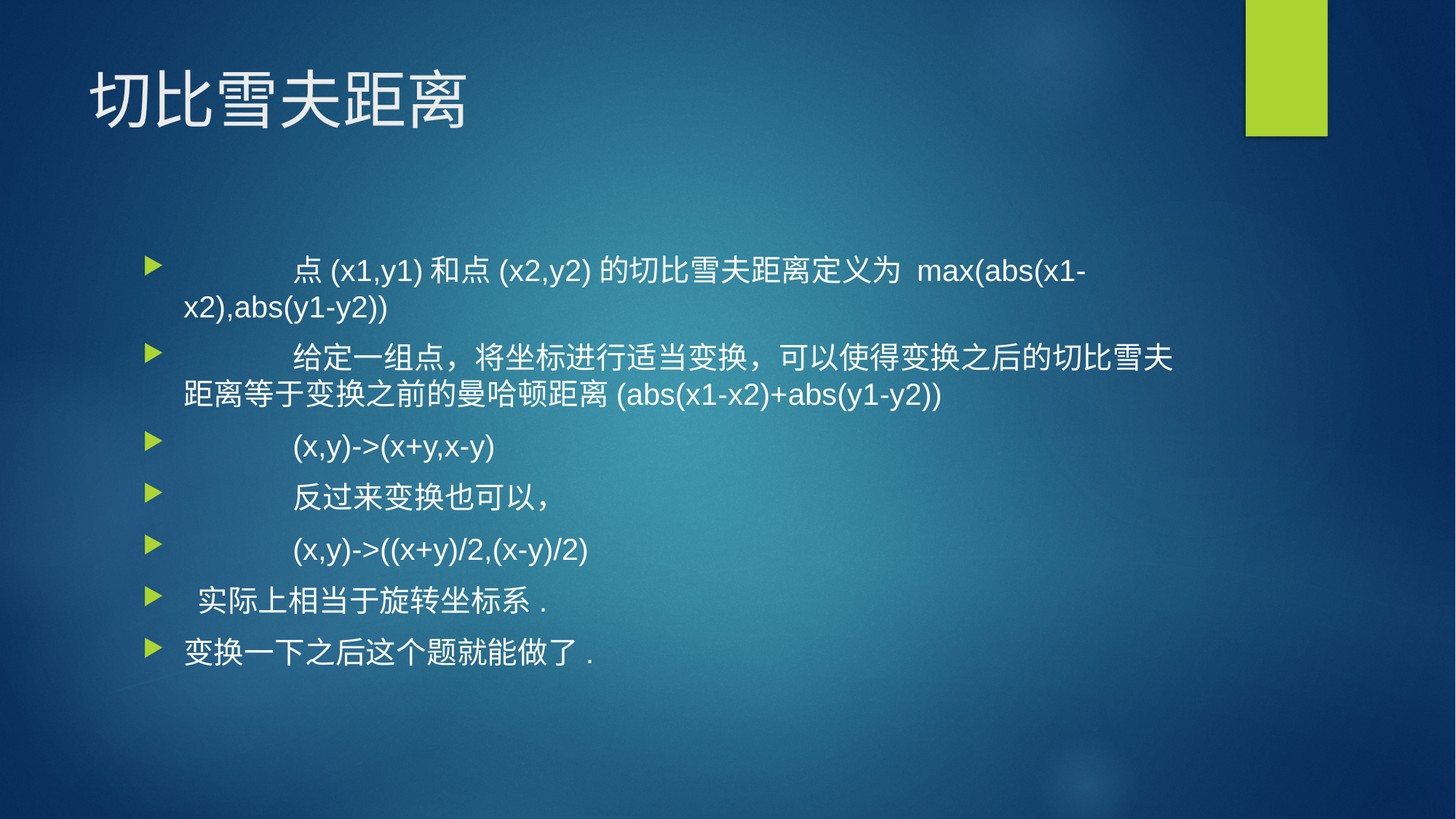

# 切比雪夫距离
	点(x1,y1)和点(x2,y2)的切比雪夫距离定义为 max(abs(x1-x2),abs(y1-y2))
	给定一组点，将坐标进行适当变换，可以使得变换之后的切比雪夫距离等于变换之前的曼哈顿距离(abs(x1-x2)+abs(y1-y2))
	(x,y)->(x+y,x-y)
	反过来变换也可以，
	(x,y)->((x+y)/2,(x-y)/2)
 实际上相当于旋转坐标系.
变换一下之后这个题就能做了.